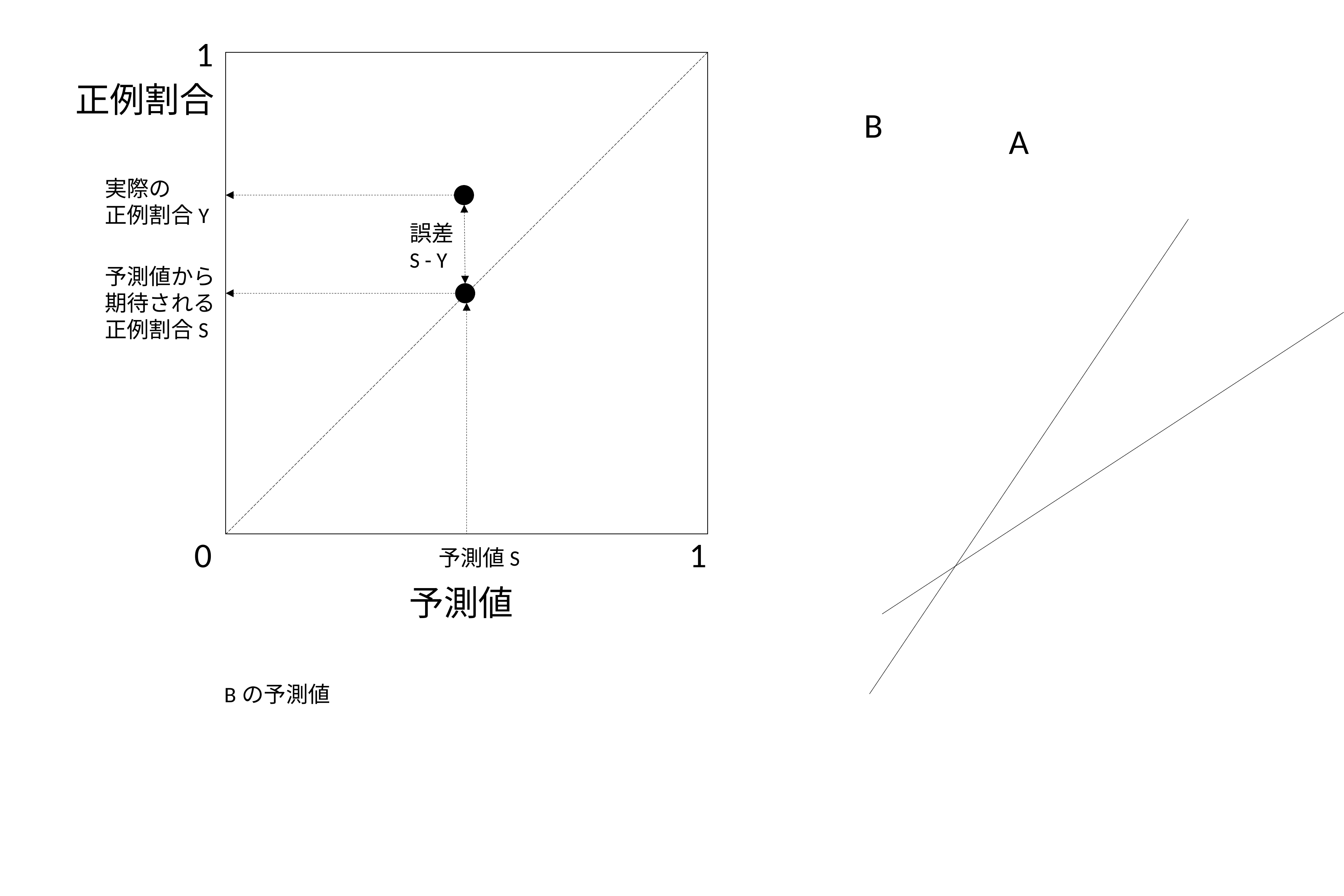

1

正例割合
B
A
実際の
正例割合Y

誤差
S - Y
予測値から期待される正例割合S

0
1
予測値S
予測値
Bの予測値